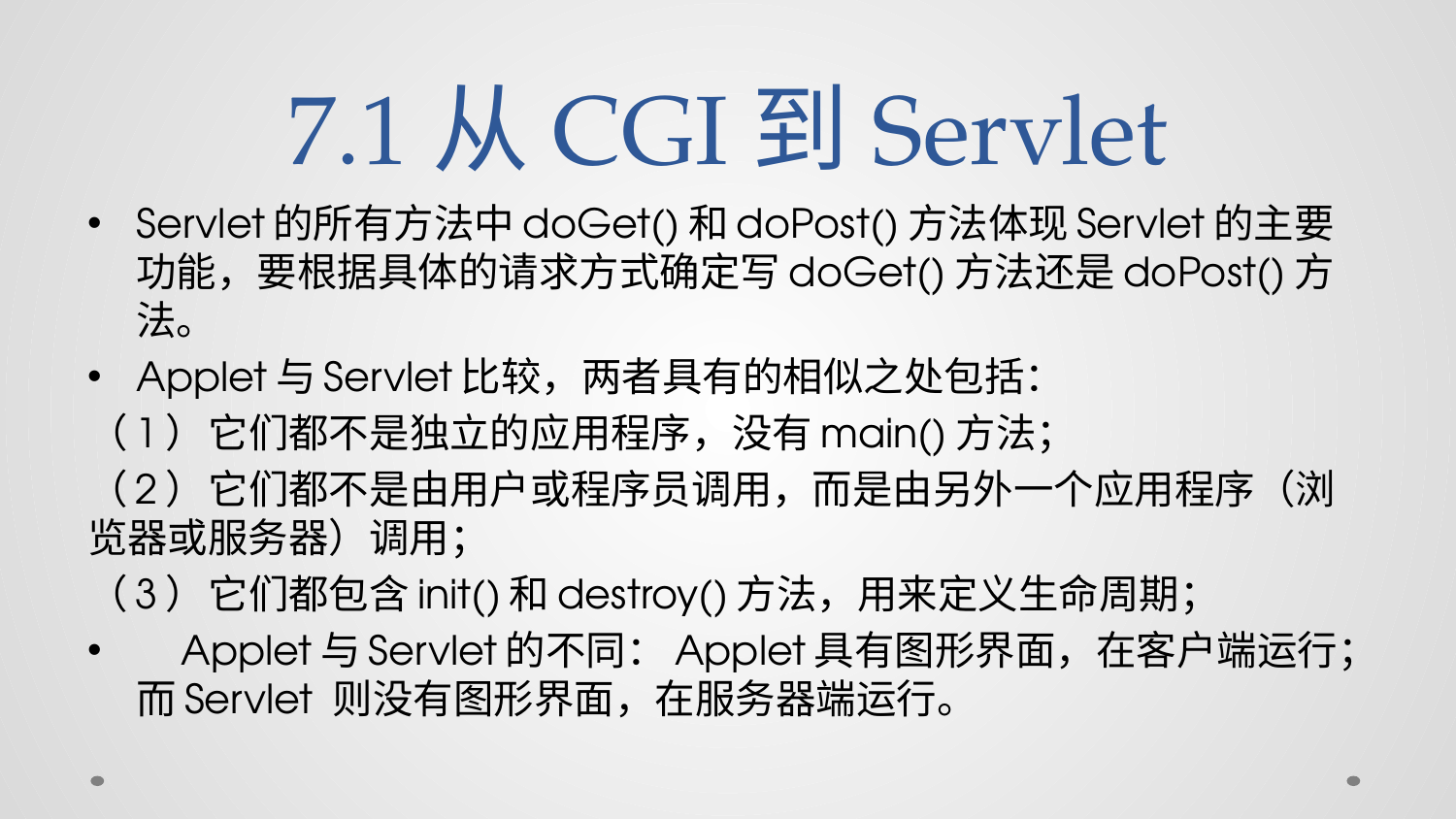

# 7.1从CGI到Servlet
Servlet的所有方法中doGet()和doPost()方法体现Servlet的主要功能，要根据具体的请求方式确定写doGet()方法还是doPost()方法。
Applet与Servlet比较，两者具有的相似之处包括：
（1）	它们都不是独立的应用程序，没有main()方法；
（2）	它们都不是由用户或程序员调用，而是由另外一个应用程序（浏览器或服务器）调用；
（3）	它们都包含init()和destroy()方法，用来定义生命周期；
    Applet与Servlet的不同：Applet具有图形界面，在客户端运行；而Servlet 则没有图形界面，在服务器端运行。